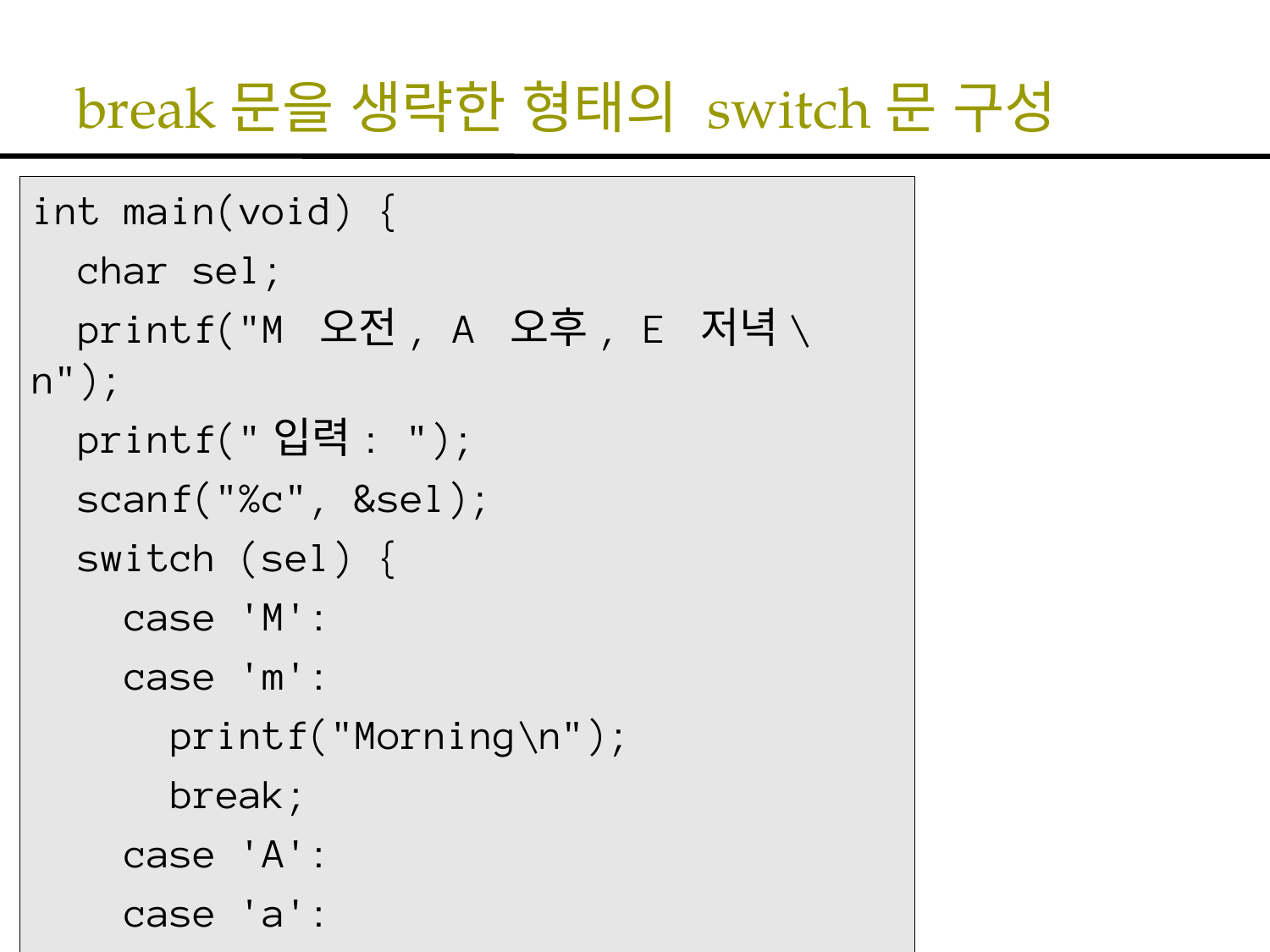

# break문을 생략한 형태의 switch문 구성
int main(void) {
  char sel;
  printf("M 오전, A 오후, E 저녁\n");
  printf("입력: ");
  scanf("%c", &sel);
  switch (sel) {
    case 'M':
    case 'm':
      printf("Morning\n");
      break;
    case 'A':
    case 'a':
      printf("Afternoon\n");
      break;